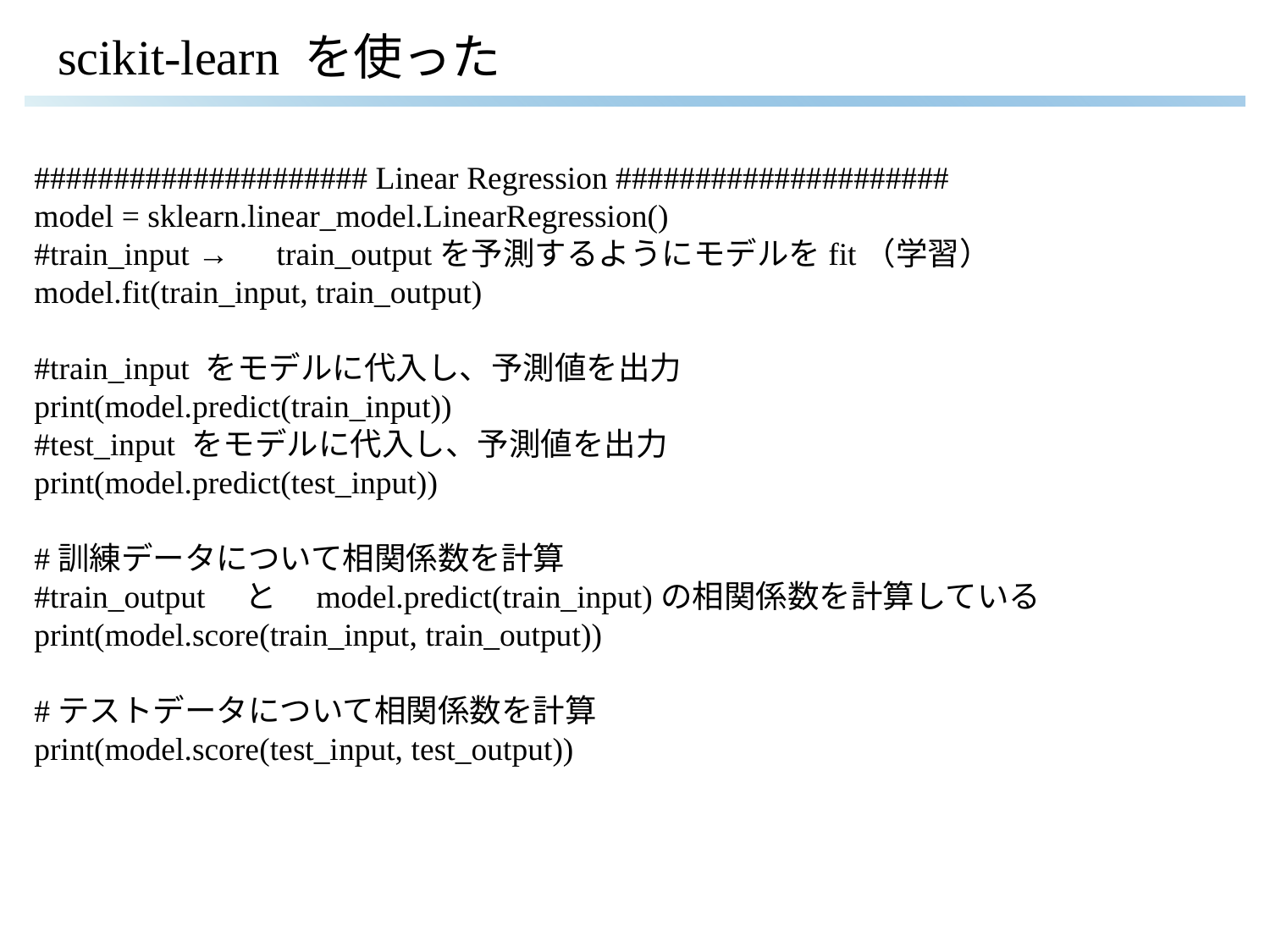

# scikit-learn を使った
##################### Linear Regression #####################
model = sklearn.linear_model.LinearRegression()
#train_input →　train_outputを予測するようにモデルをfit（学習）
model.fit(train_input, train_output)

#train_input をモデルに代入し、予測値を出力
print(model.predict(train_input))
#test_input をモデルに代入し、予測値を出力
print(model.predict(test_input))

#訓練データについて相関係数を計算
#train_output　と　model.predict(train_input)の相関係数を計算している
print(model.score(train_input, train_output))

#テストデータについて相関係数を計算
print(model.score(test_input, test_output))